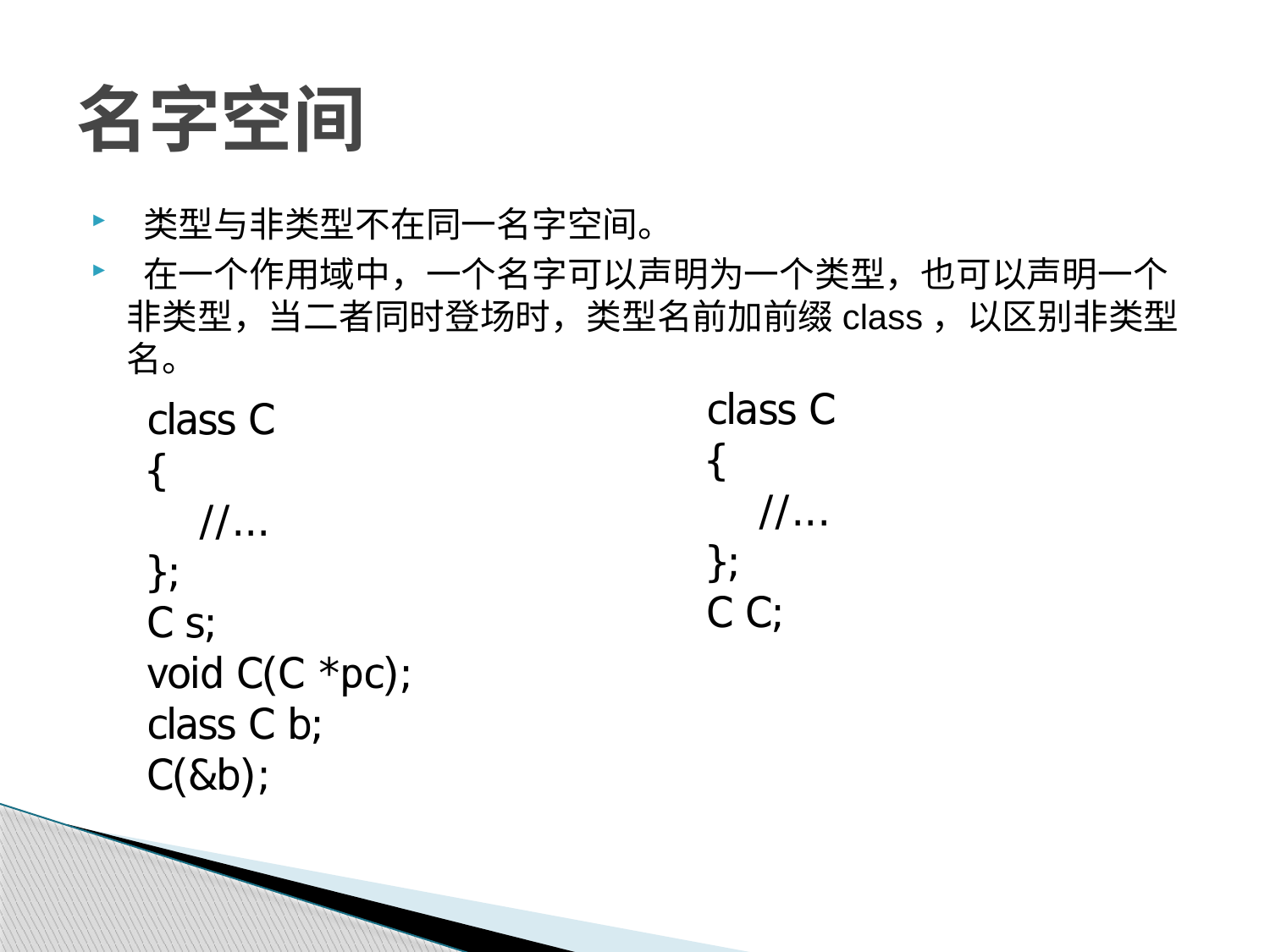

# 名字空间
 类型与非类型不在同一名字空间。
 在一个作用域中，一个名字可以声明为一个类型，也可以声明一个非类型，当二者同时登场时，类型名前加前缀class，以区别非类型名。
class C
{
    //...
};
C C;
class C
{
    //...
};
C s;
void C(C *pc);
class C b;
C(&b);